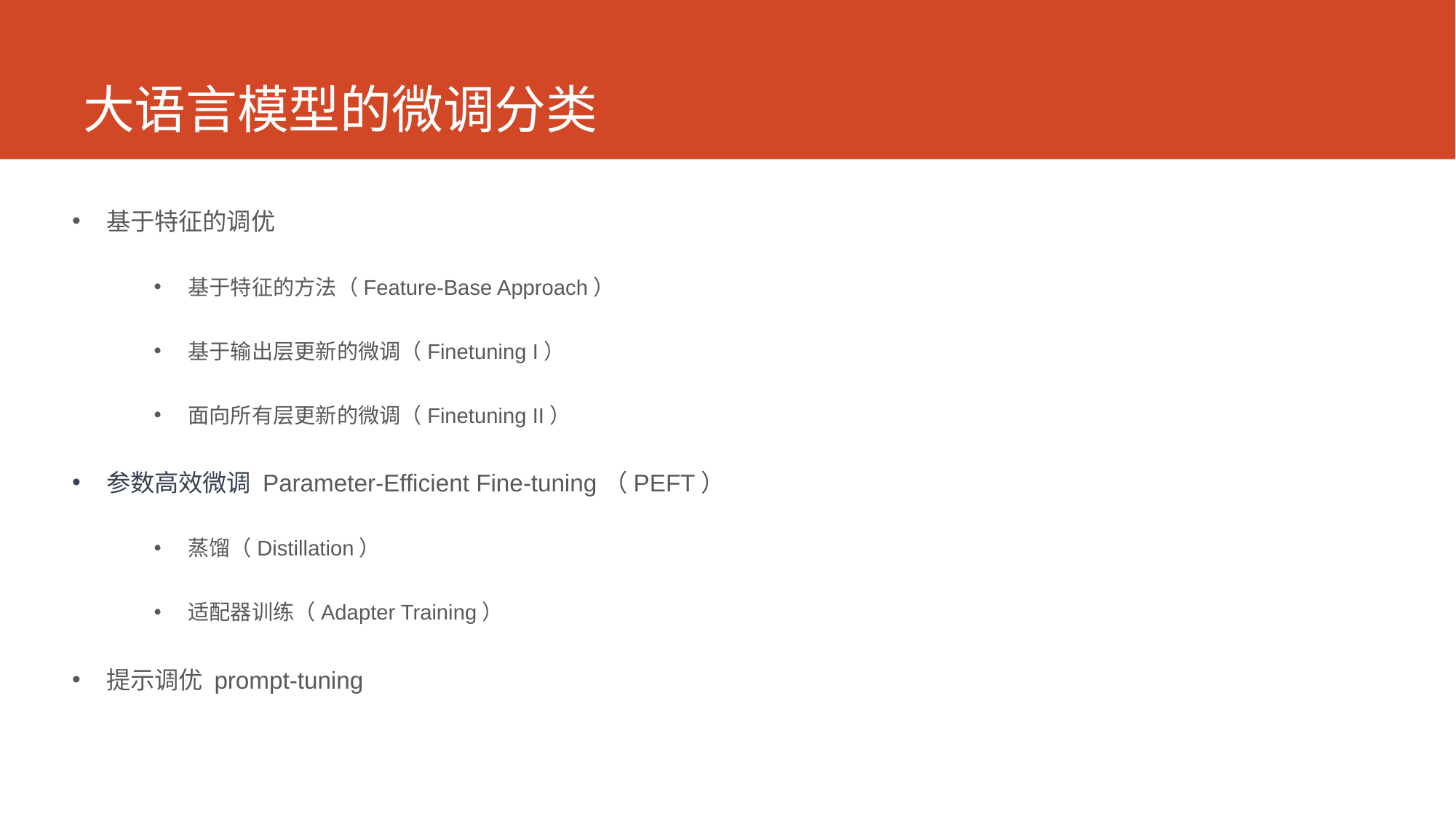

# 大语言模型的微调分类
基于特征的调优
基于特征的方法（Feature-Base Approach）
基于输出层更新的微调（Finetuning I）
面向所有层更新的微调（Finetuning II）
参数高效微调 Parameter-Efficient Fine-tuning（PEFT）
蒸馏（Distillation）
适配器训练（Adapter Training）
提示调优 prompt-tuning